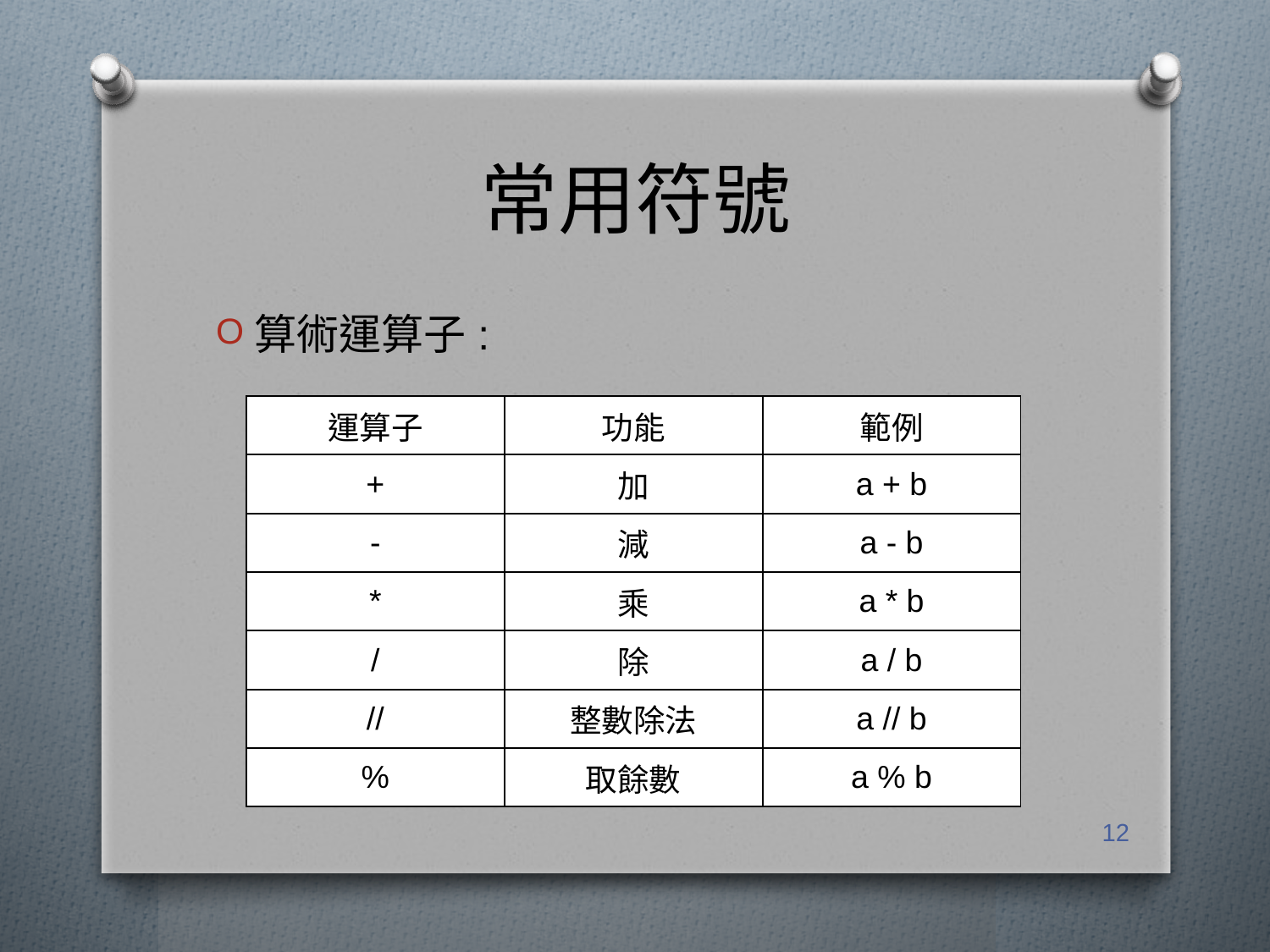

# 常用符號
算術運算子:

| 運算子 | 功能 | 範例 |
| --- | --- | --- |
| + | 加 | a + b |
| - | 減 | a - b |
| \* | 乘 | a \* b |
| / | 除 | a / b |
| // | 整數除法 | a // b |
| % | 取餘數 | a % b |
12